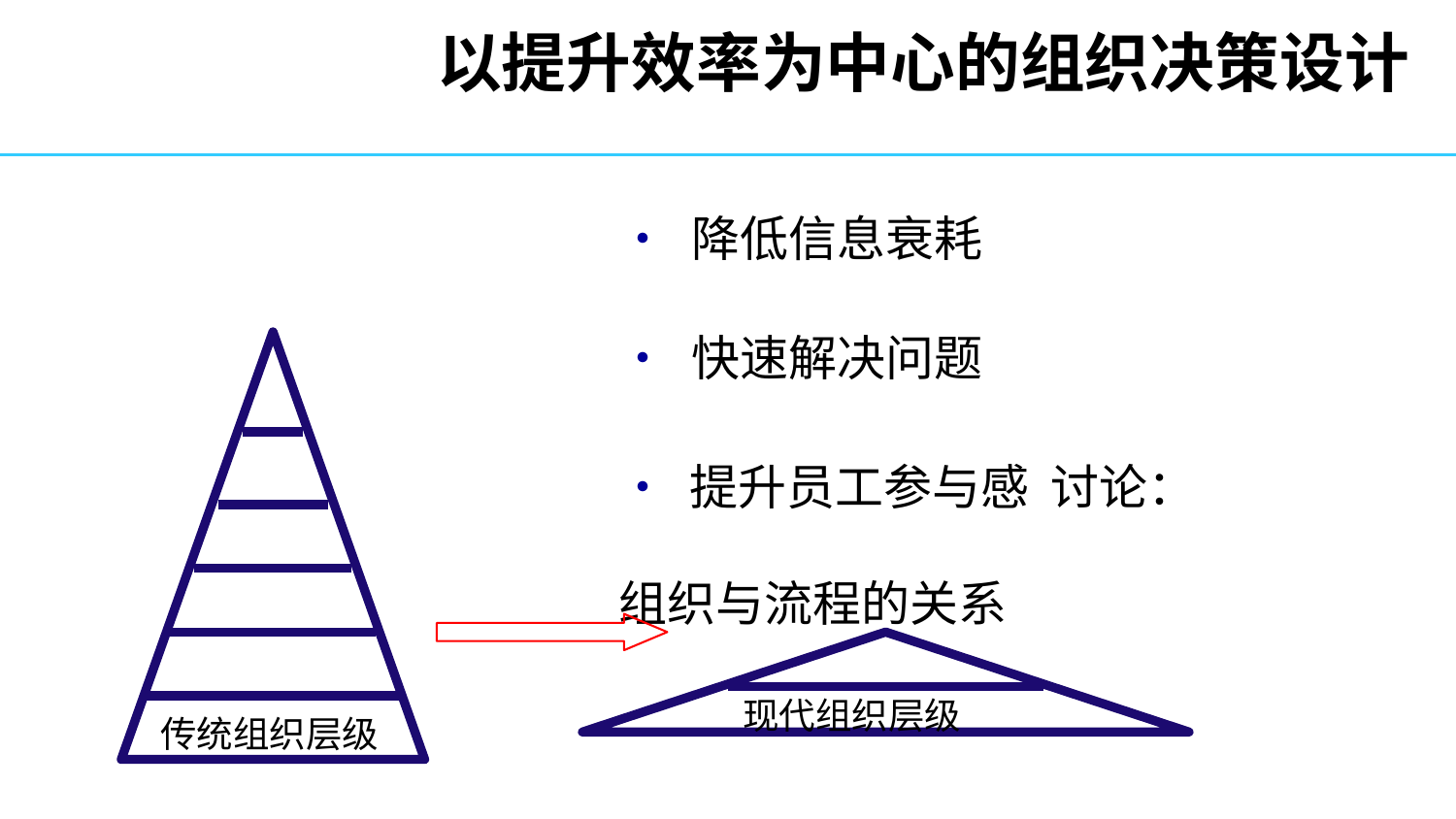

# 以提升效率为中心的组织决策设计
• 降低信息衰耗

• 快速解决问题
• 提升员工参与感  讨论：组织与流程的关系

现代组织层级

传统组织层级